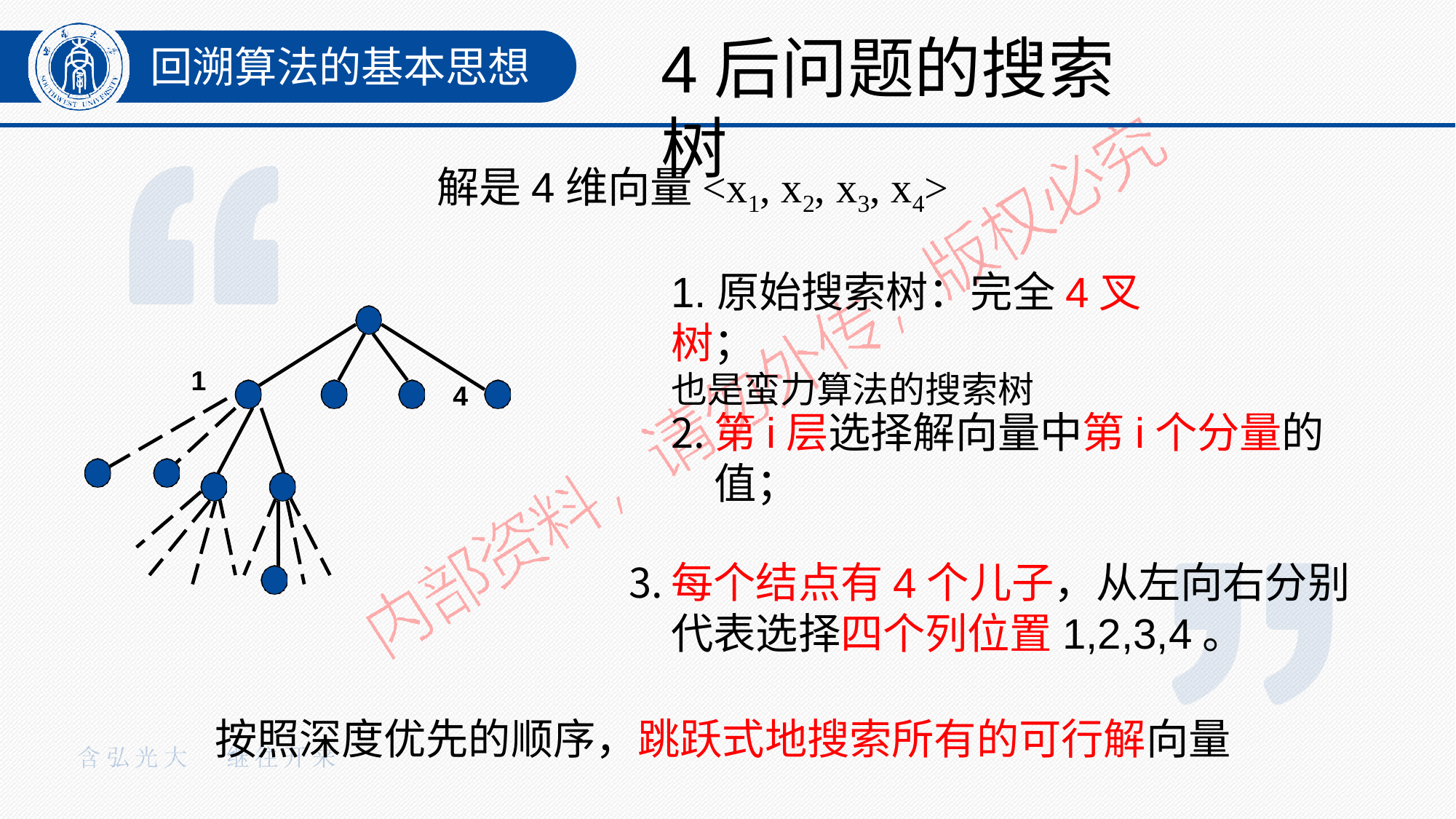

# 4后问题的搜索树

回溯算法的基本思想
解是4维向量<x1, x2, x3, x4>
1.原始搜索树：完全4叉树；
也是蛮力算法的搜索树

1
4

第i层选择解向量中第i个分量的值；

每个结点有4个儿子，从左向右分别 代表选择四个列位置1,2,3,4。

按照深度优先的顺序，跳跃式地搜索所有的可行解向量